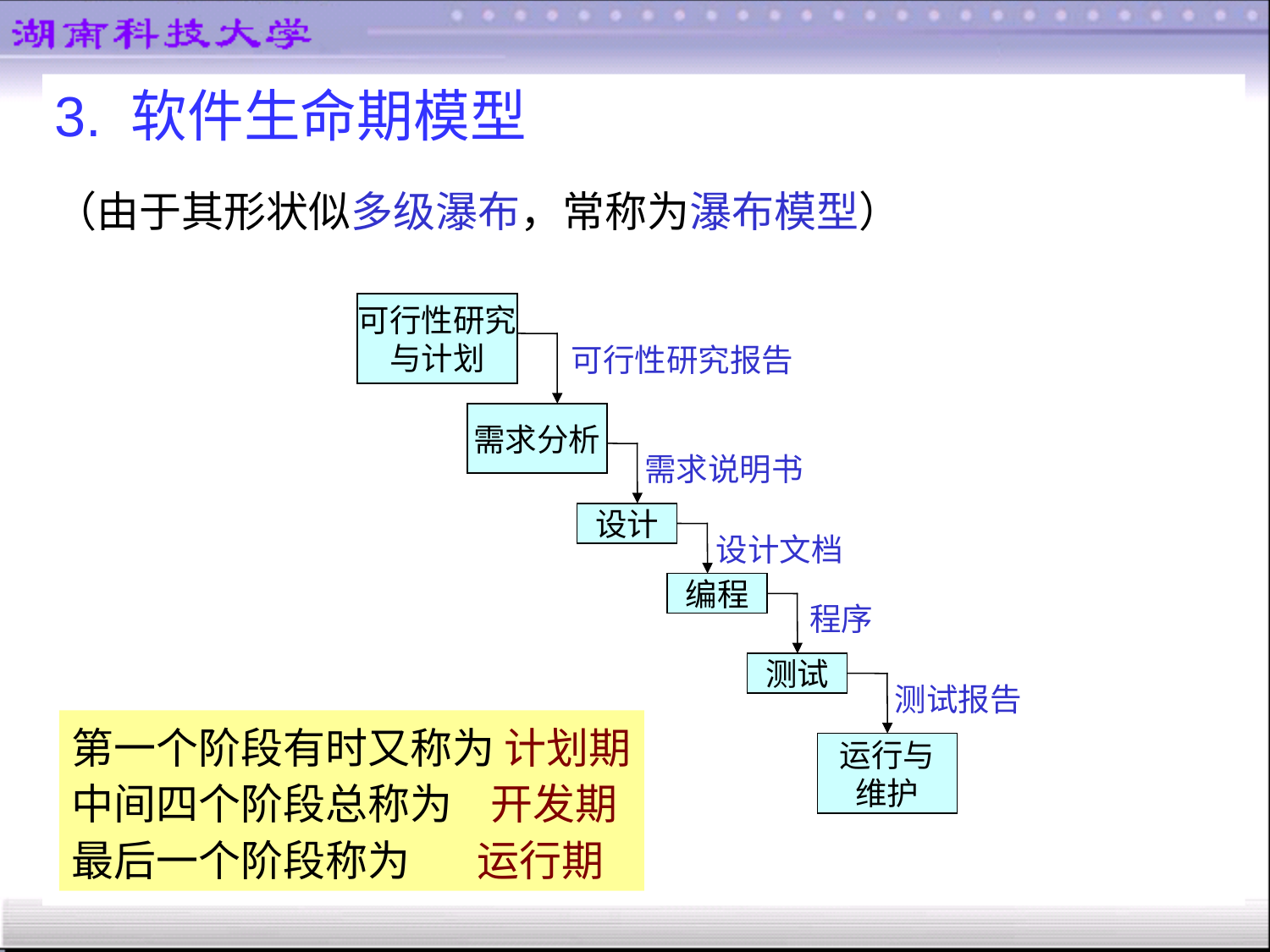

3. 软件生命期模型
（由于其形状似多级瀑布，常称为瀑布模型）
可行性研究
与计划

可行性研究报告
需求分析

需求说明书

设计

设计文档

编程
程序

测试

测试报告

第一个阶段有时又称为 计划期
中间四个阶段总称为    开发期
最后一个阶段称为       运行期
运行与
维护